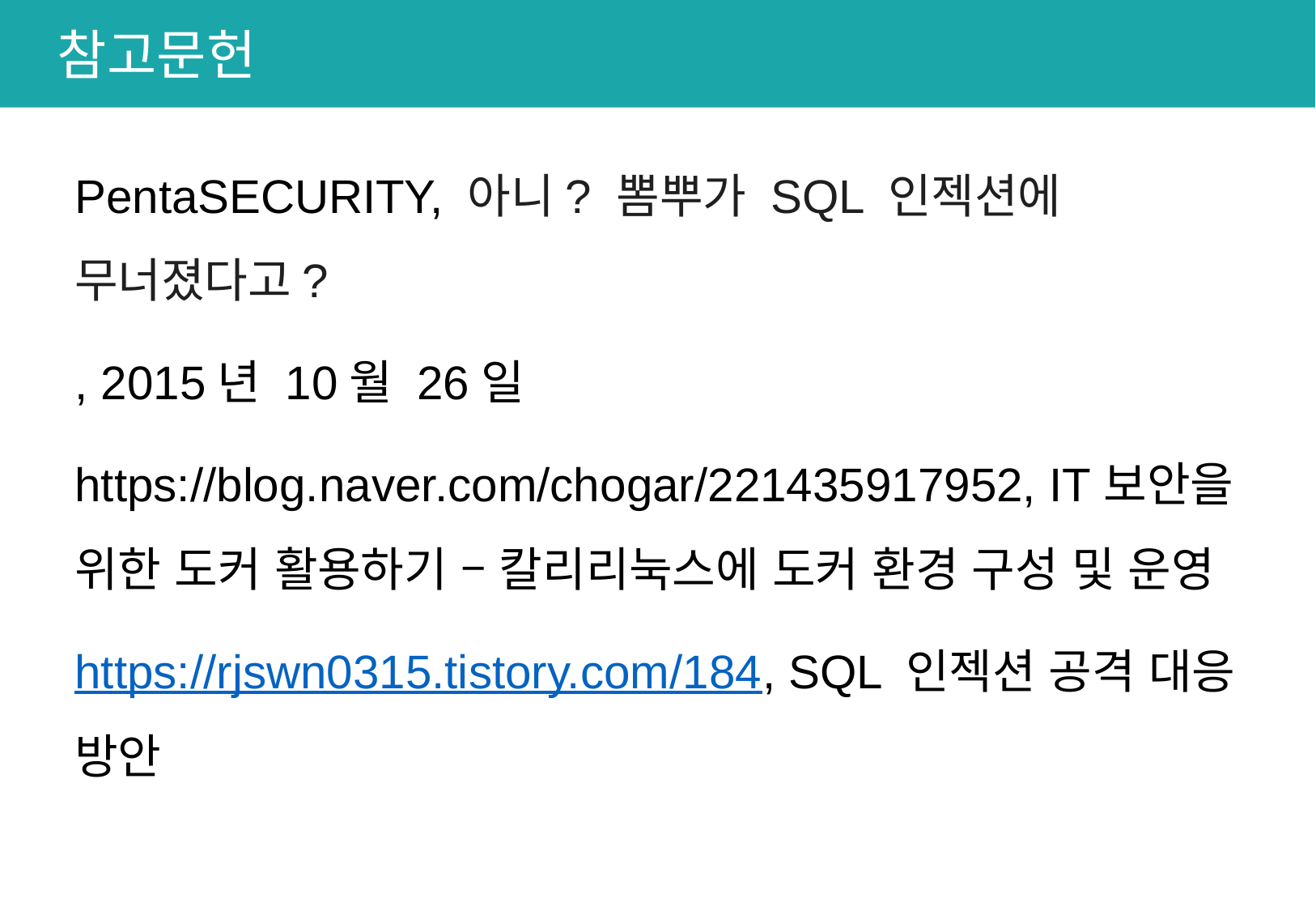

# 참고문헌
PentaSECURITY, 아니? 뽐뿌가 SQL 인젝션에 무너졌다고?
, 2015년 10월 26일
https://blog.naver.com/chogar/221435917952, IT보안을 위한 도커 활용하기 – 칼리리눅스에 도커 환경 구성 및 운영
https://rjswn0315.tistory.com/184, SQL 인젝션 공격 대응 방안